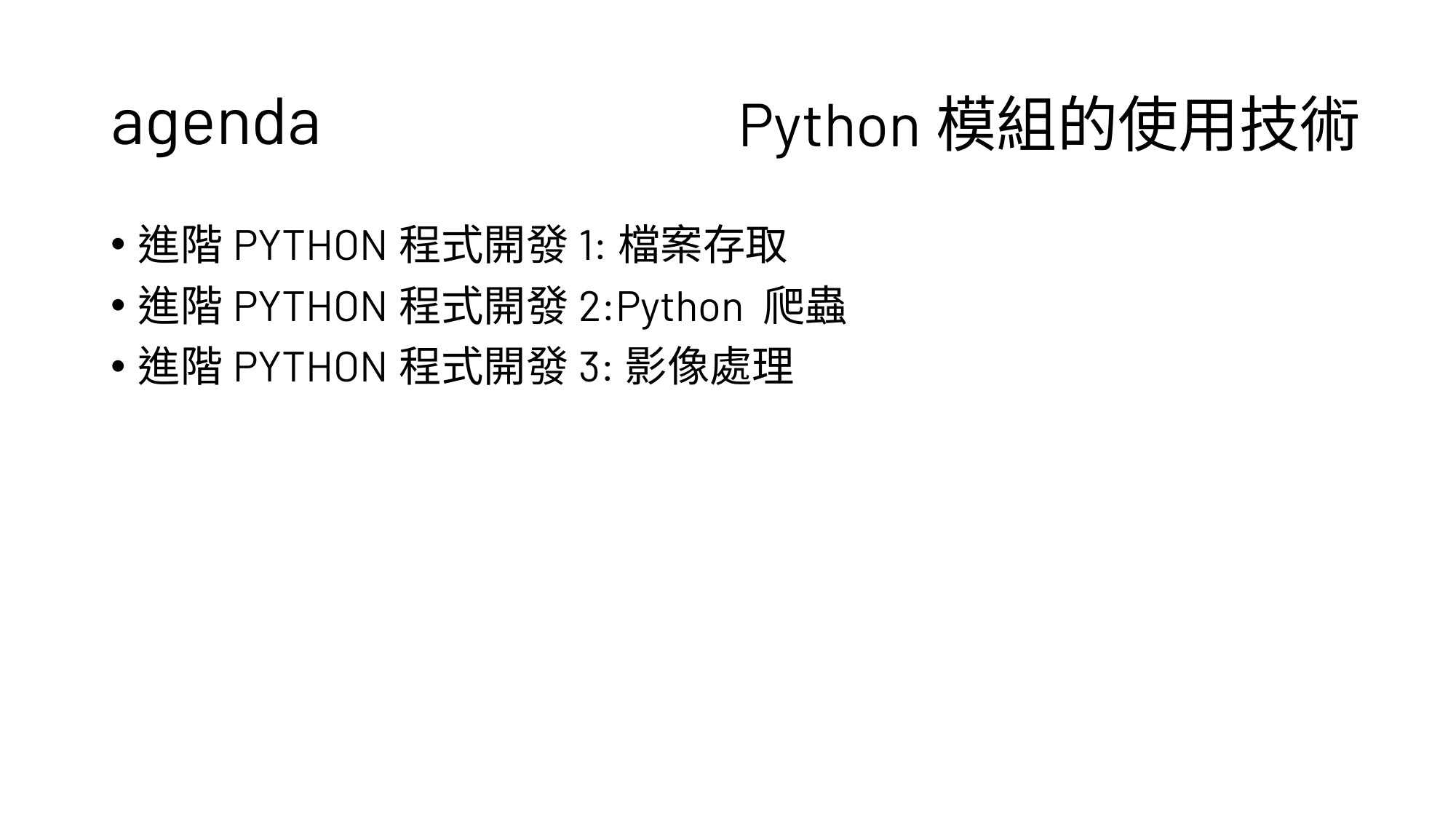

# agenda
Python模組的使用技術
進階PYTHON程式開發1:檔案存取
進階PYTHON程式開發2:Python 爬蟲
進階PYTHON程式開發3:影像處理